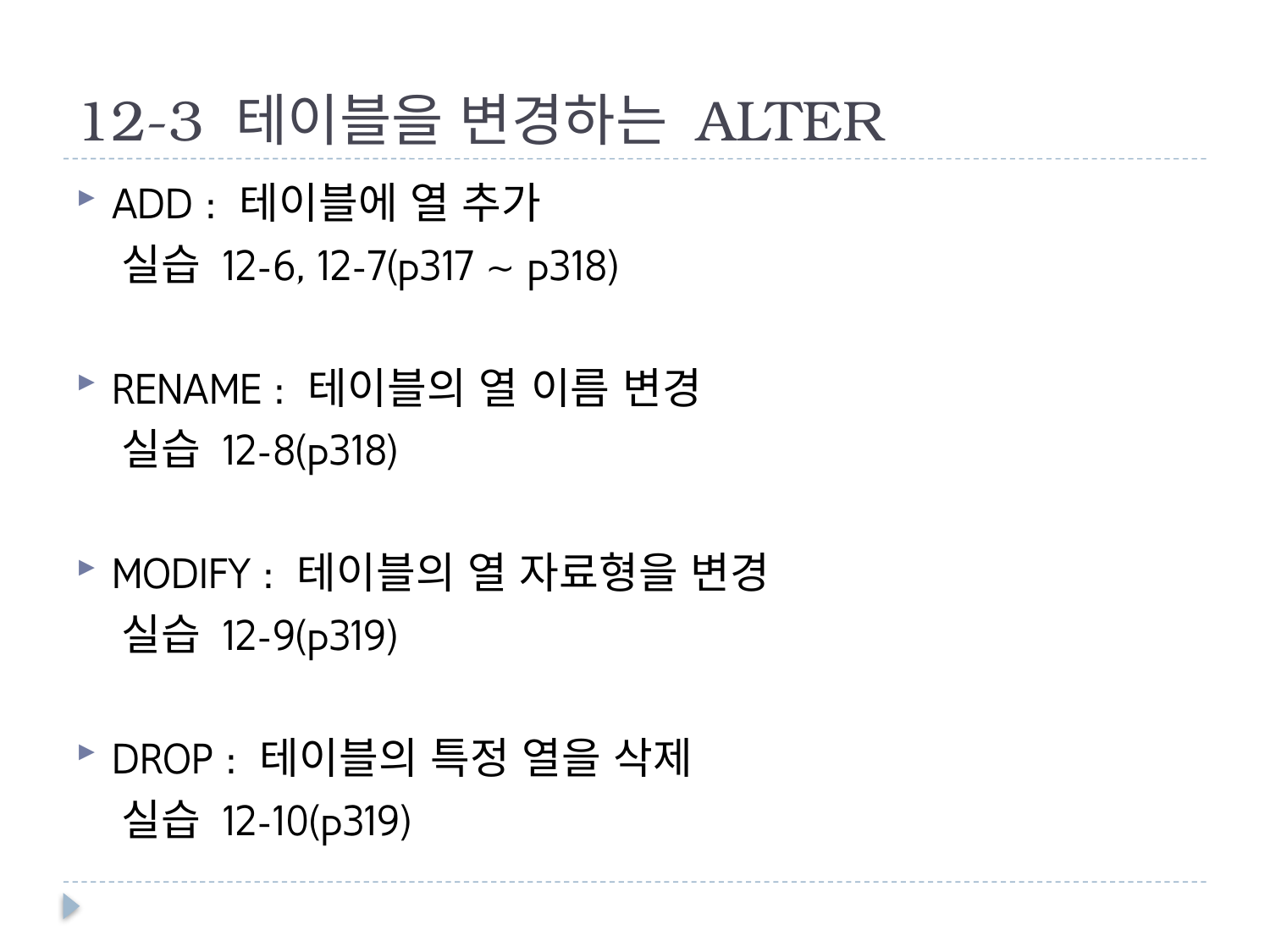

# 12-3 테이블을 변경하는 ALTER
ADD : 테이블에 열 추가
   실습 12-6, 12-7(p317 ~ p318)

RENAME : 테이블의 열 이름 변경
   실습 12-8(p318)

MODIFY : 테이블의 열 자료형을 변경
   실습 12-9(p319)

DROP : 테이블의 특정 열을 삭제
   실습 12-10(p319)